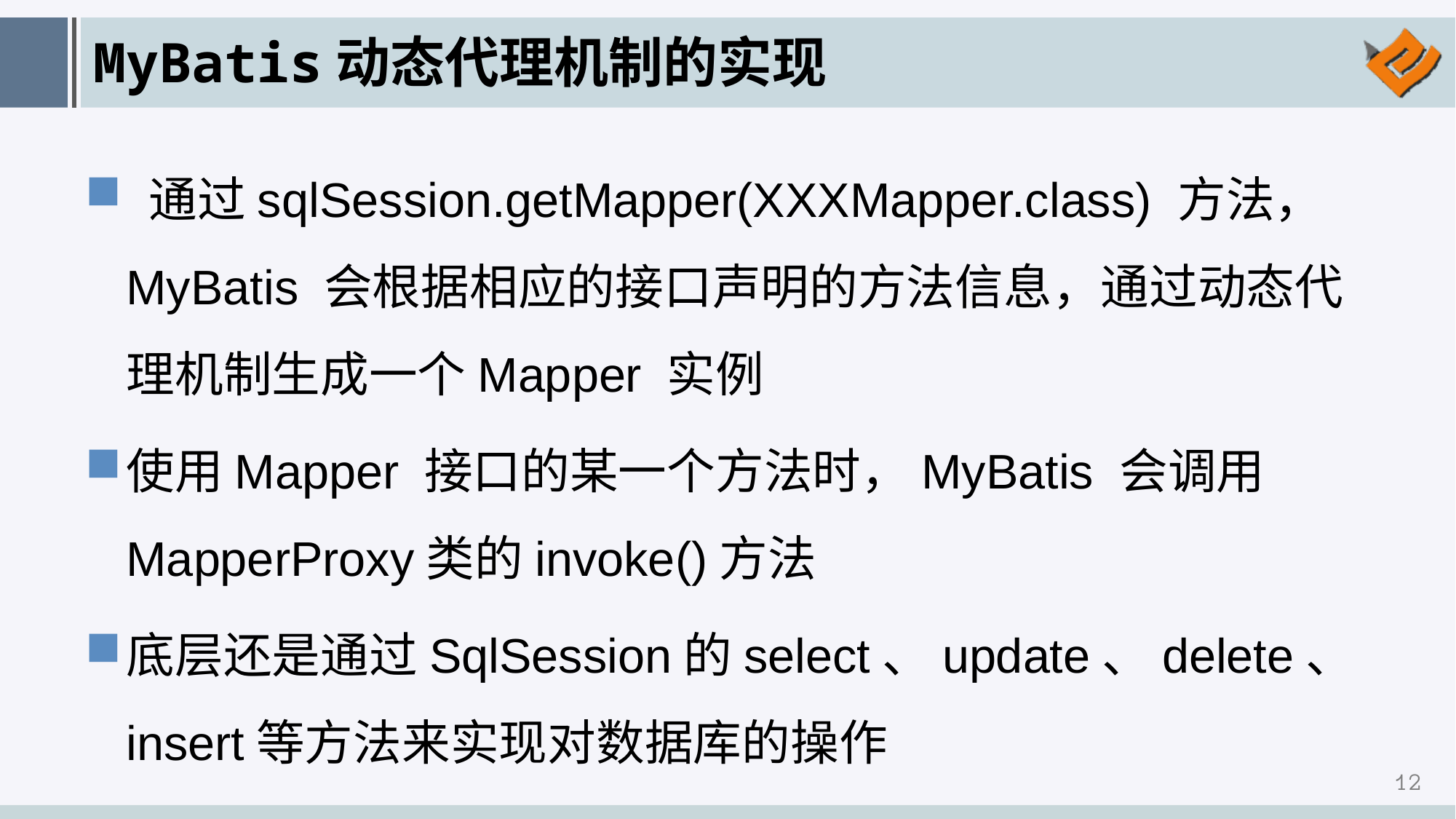

# MyBatis动态代理机制的实现
 通过sqlSession.getMapper(XXXMapper.class) 方法，MyBatis 会根据相应的接口声明的方法信息，通过动态代理机制生成一个Mapper 实例
使用Mapper 接口的某一个方法时，MyBatis 会调用MapperProxy类的invoke()方法
底层还是通过SqlSession的select、update、delete、insert等方法来实现对数据库的操作